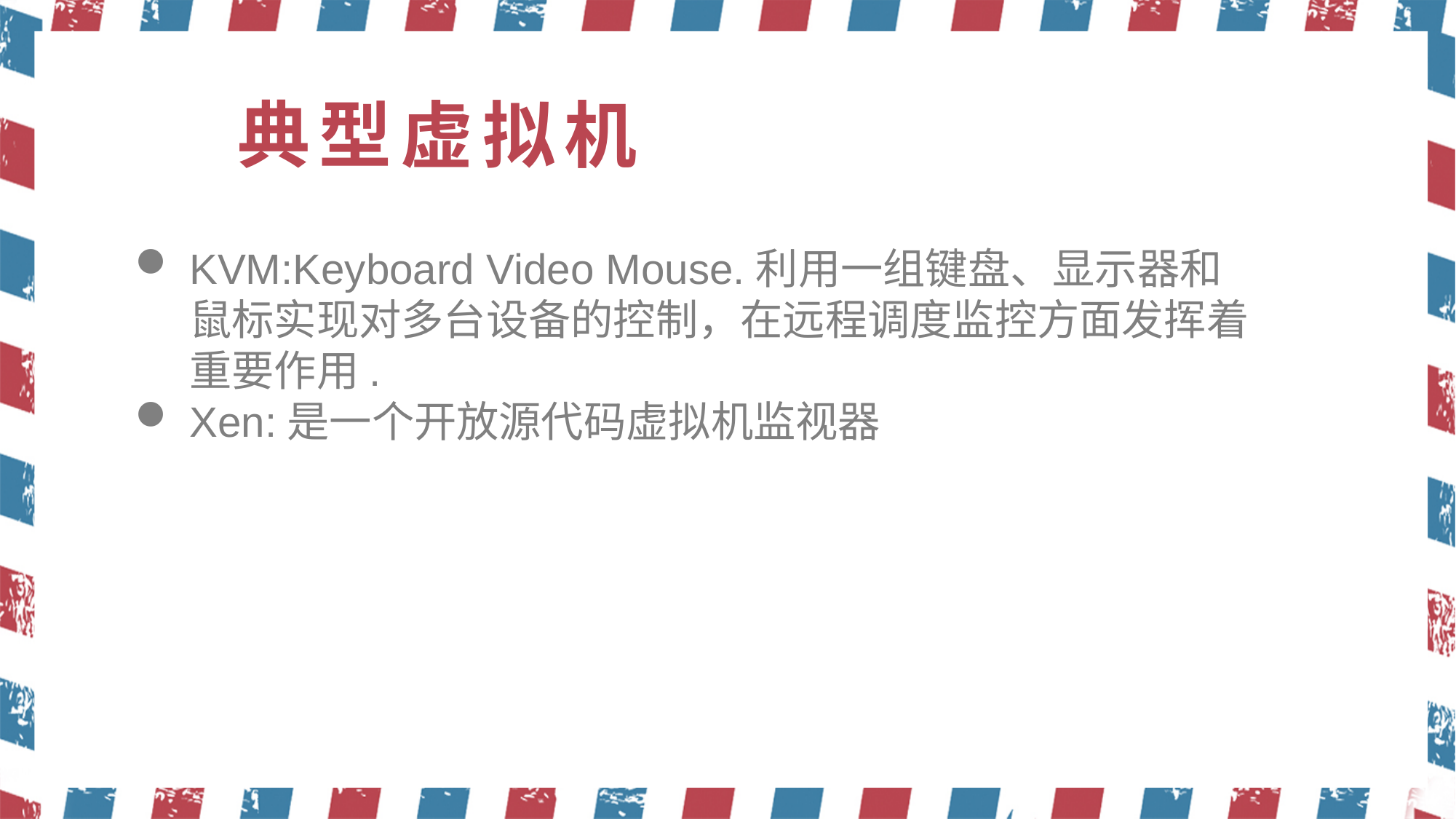

典型虚拟机
KVM:Keyboard Video Mouse.利用一组键盘、显示器和鼠标实现对多台设备的控制，在远程调度监控方面发挥着重要作用.
Xen:是一个开放源代码虚拟机监视器